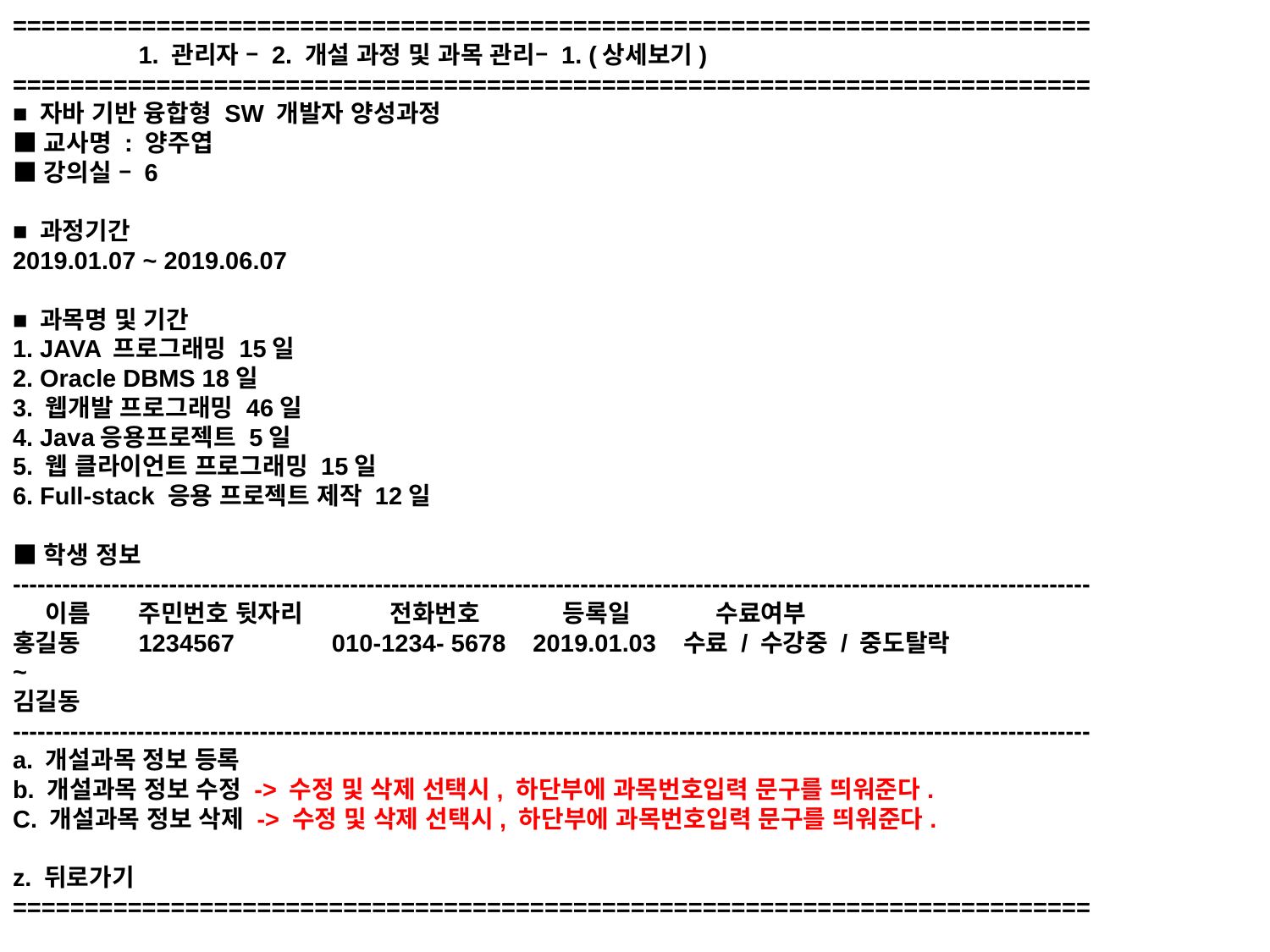

# =========================================================================== 1. 관리자 – 2. 개설 과정 및 과목 관리– 1. (상세보기) =========================================================================== ■ 자바 기반 융합형 SW 개발자 양성과정 ■ 교사명 : 양주엽 ■ 강의실 – 6 ■ 과정기간 2019.01.07 ~ 2019.06.07 ■ 과목명 및 기간 1. JAVA 프로그래밍 15일 2. Oracle DBMS 18일 3. 웹개발 프로그래밍 46일 4. Java응용프로젝트 5일 5. 웹 클라이언트 프로그래밍 15일 6. Full-stack 응용 프로젝트 제작 12일 ■ 학생 정보 ----------------------------------------------------------------------------------------------------------------------------------- 이름		주민번호 뒷자리	전화번호	       등록일	           수료여부 홍길동		1234567	          010-1234- 5678    2019.01.03   수료 / 수강중 / 중도탈락 ~ 김길동 ----------------------------------------------------------------------------------------------------------------------------------- a. 개설과목 정보 등록 b. 개설과목 정보 수정 -> 수정 및 삭제 선택시, 하단부에 과목번호입력 문구를 띄워준다. C. 개설과목 정보 삭제 -> 수정 및 삭제 선택시, 하단부에 과목번호입력 문구를 띄워준다. z. 뒤로가기 ===========================================================================